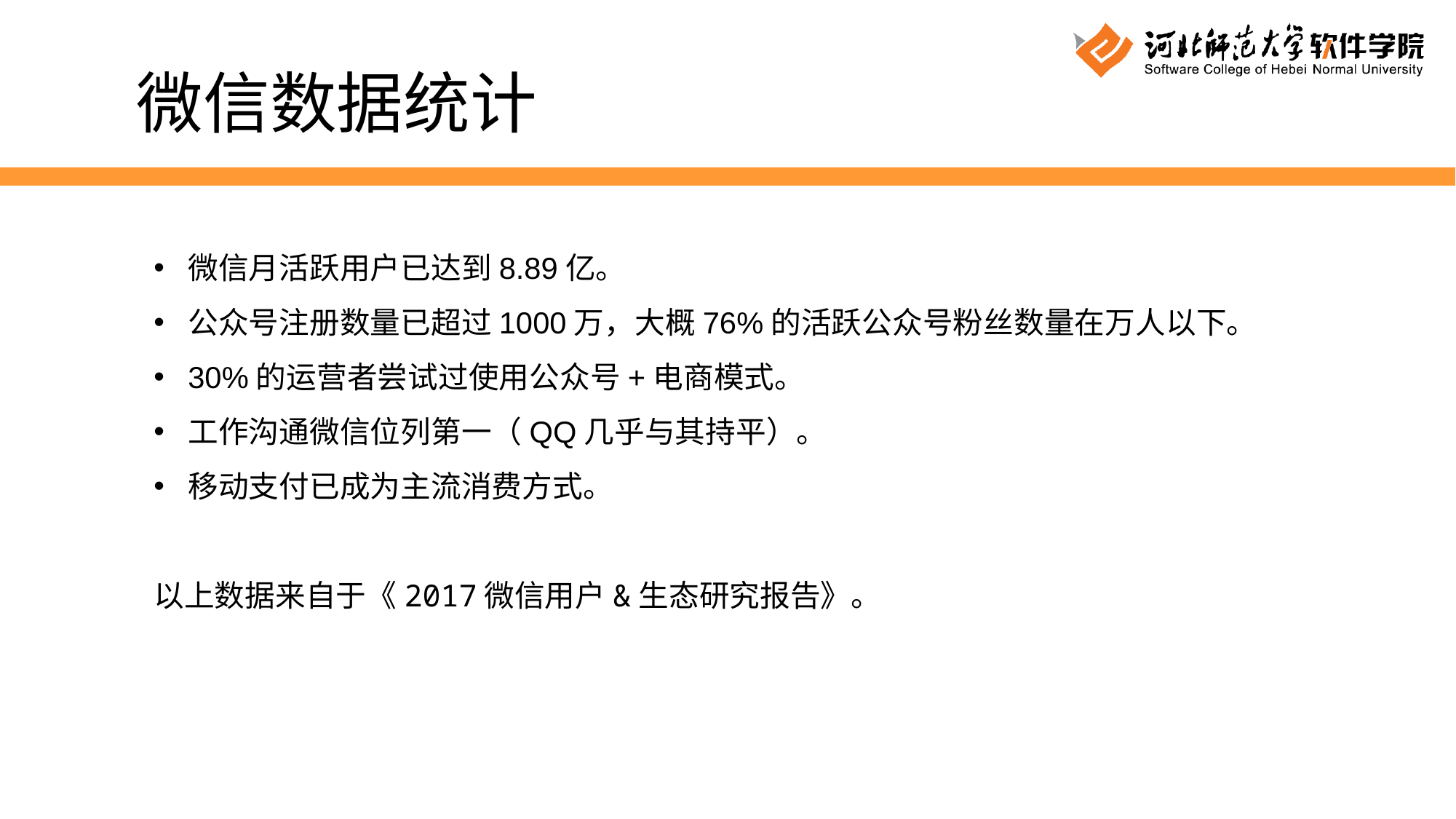

微信数据统计
微信月活跃用户已达到8.89亿。
公众号注册数量已超过1000万，大概76%的活跃公众号粉丝数量在万人以下。
30%的运营者尝试过使用公众号+电商模式。
工作沟通微信位列第一（QQ几乎与其持平）。
移动支付已成为主流消费方式。

以上数据来自于《2017微信用户&生态研究报告》。